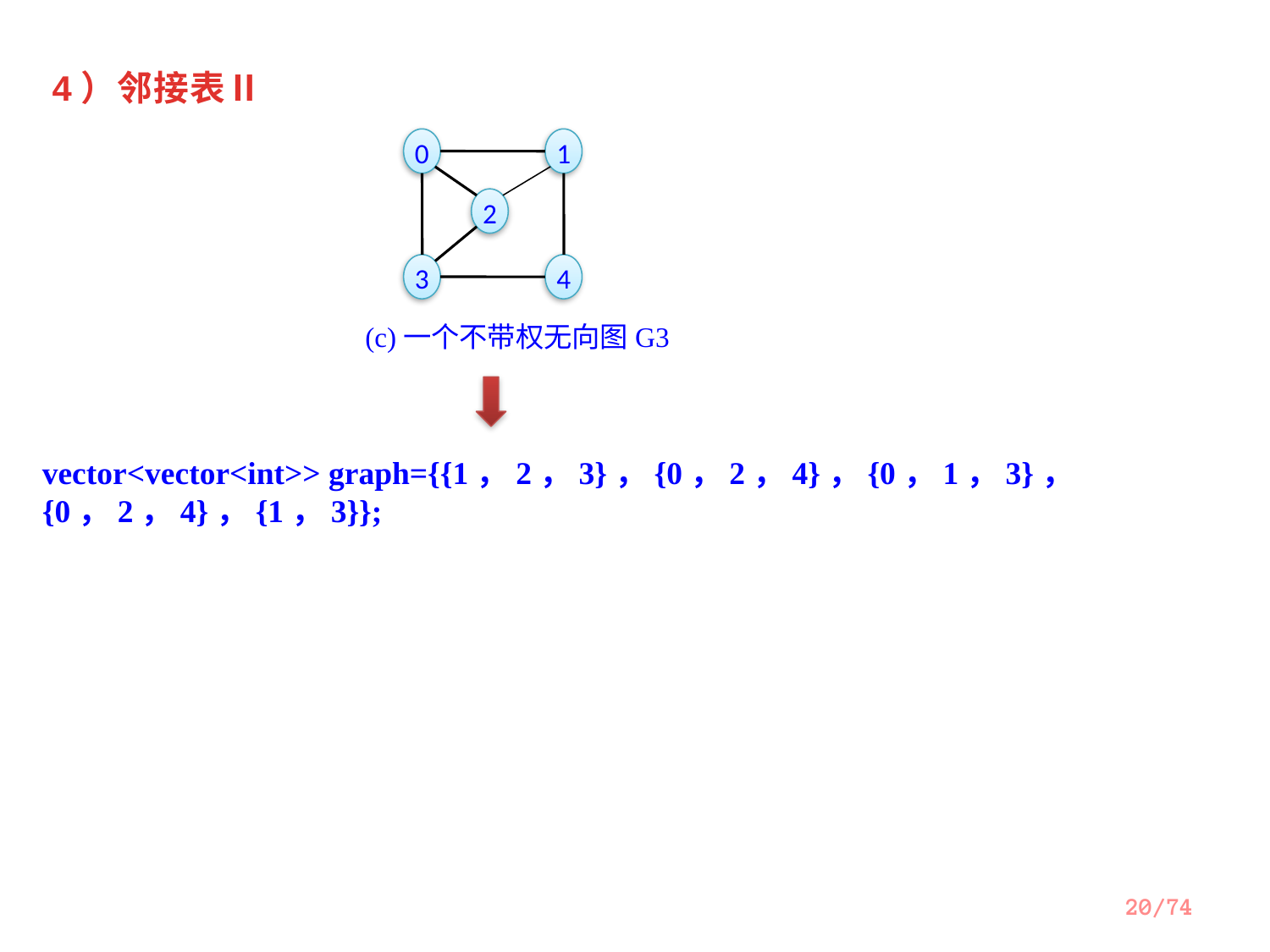

4）邻接表Ⅱ
0
1

2

3
4

(c)一个不带权无向图G3

vector<vector<int>> graph={{1，2，3}，{0，2，4}，{0，1，3}，{0，2，4}，{1，3}};
20/74